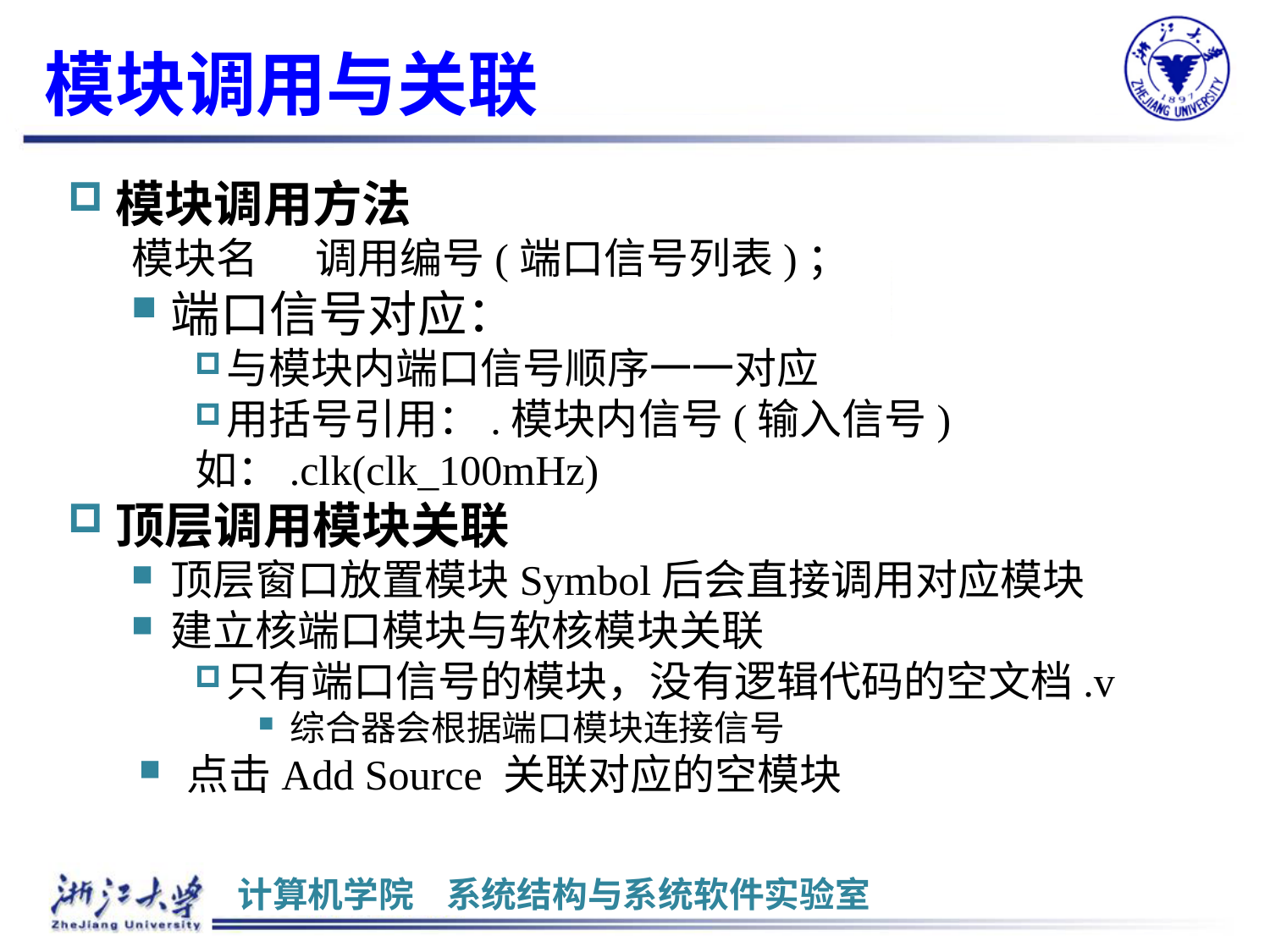

# 模块调用与关联
模块调用方法
模块名      调用编号(端口信号列表)；
端口信号对应：
与模块内端口信号顺序一一对应
用括号引用：.模块内信号(输入信号)
如：.clk(clk_100mHz)
顶层调用模块关联
顶层窗口放置模块Symbol后会直接调用对应模块
建立核端口模块与软核模块关联
只有端口信号的模块，没有逻辑代码的空文档.v
综合器会根据端口模块连接信号
点击Add Source 关联对应的空模块
56